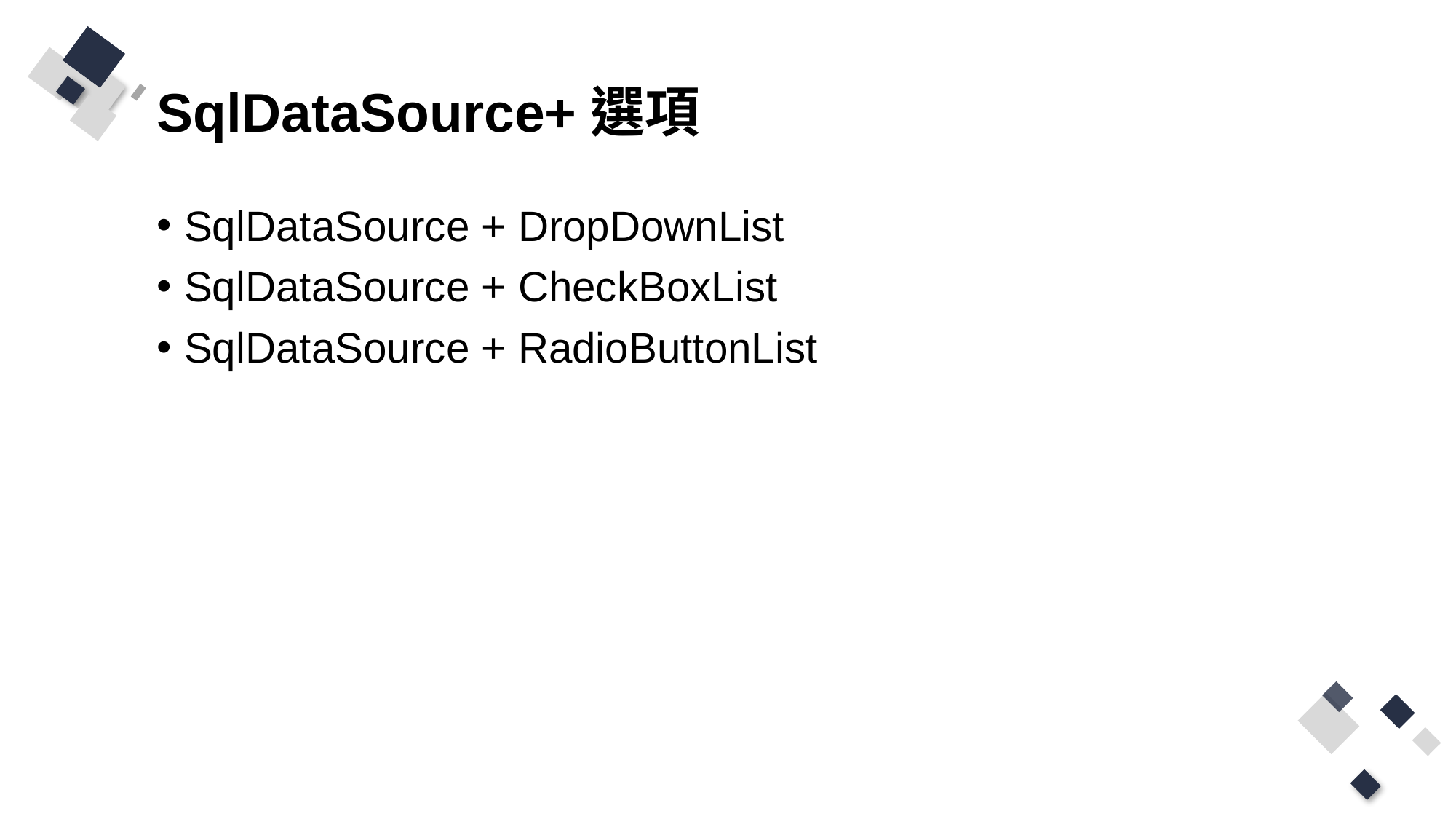

# SqlDataSource+選項
SqlDataSource + DropDownList
SqlDataSource + CheckBoxList
SqlDataSource + RadioButtonList